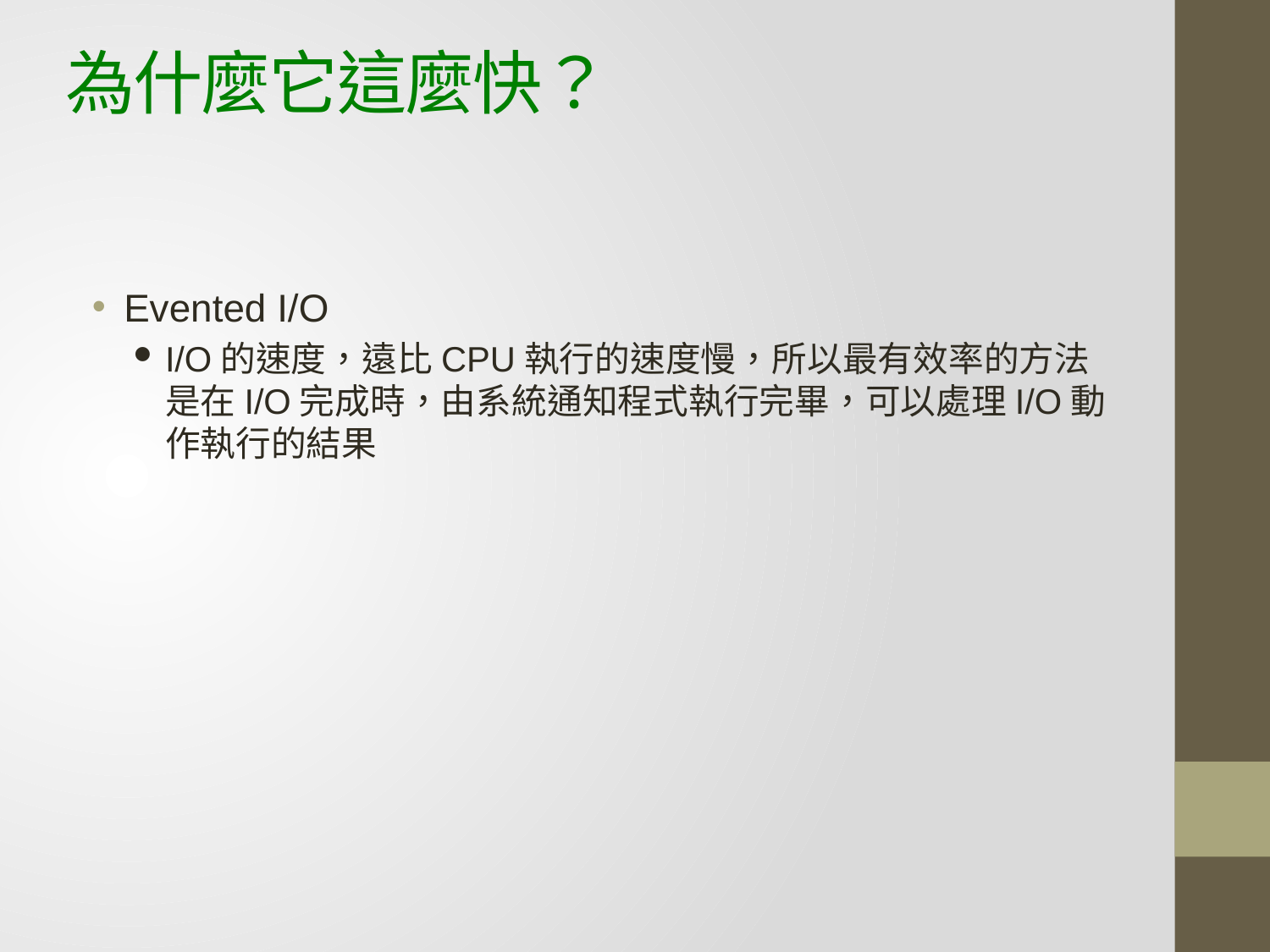

# 為什麼它這麼快？

Evented I/O
I/O的速度，遠比CPU執行的速度慢，所以最有效率的方法是在I/O完成時，由系統通知程式執行完畢，可以處理I/O動作執行的結果